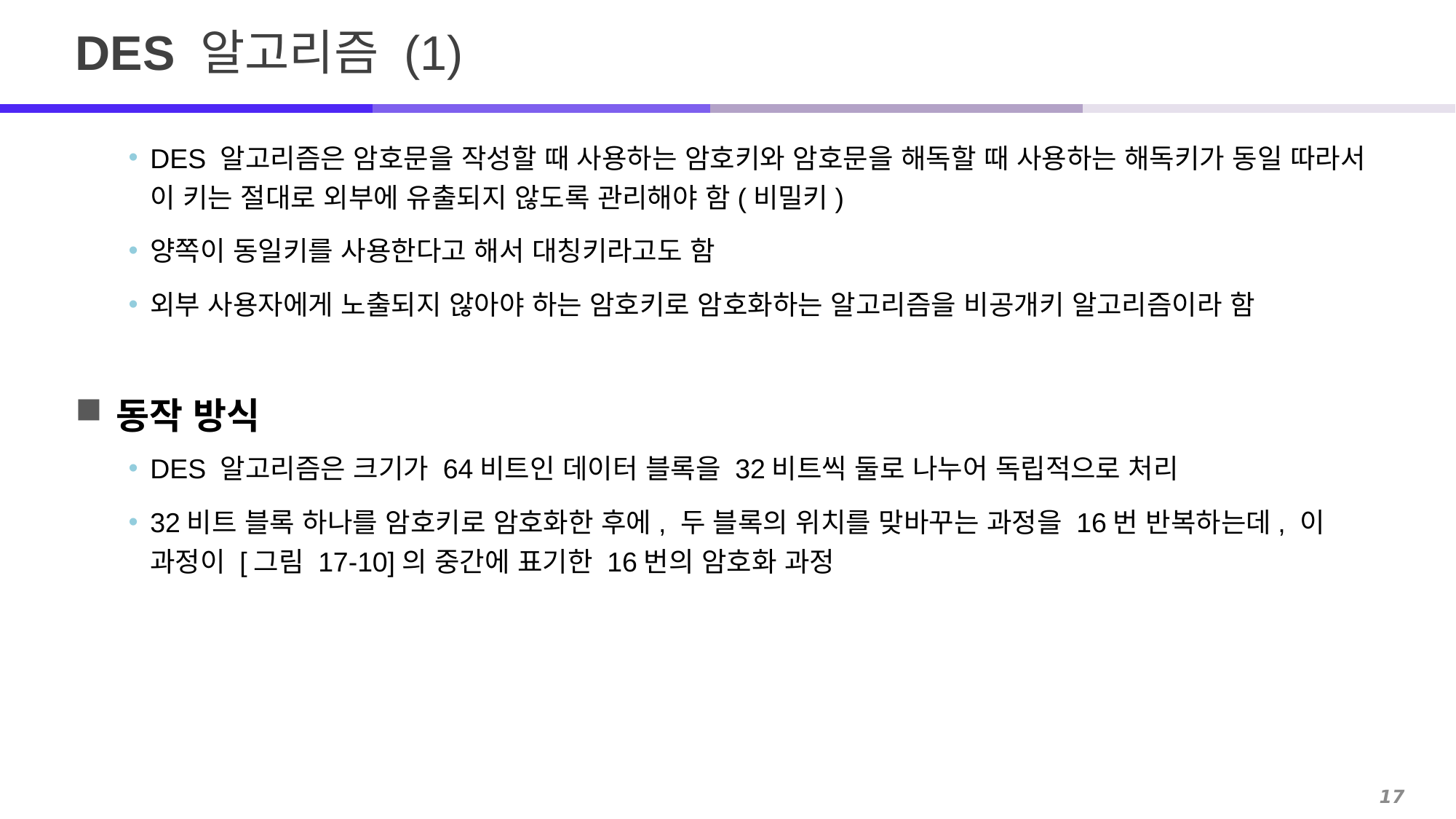

# DES 알고리즘 (1)
DES 알고리즘은 암호문을 작성할 때 사용하는 암호키와 암호문을 해독할 때 사용하는 해독키가 동일 따라서 이 키는 절대로 외부에 유출되지 않도록 관리해야 함(비밀키)
양쪽이 동일키를 사용한다고 해서 대칭키라고도 함
외부 사용자에게 노출되지 않아야 하는 암호키로 암호화하는 알고리즘을 비공개키 알고리즘이라 함

동작 방식
DES 알고리즘은 크기가 64비트인 데이터 블록을 32비트씩 둘로 나누어 독립적으로 처리
32비트 블록 하나를 암호키로 암호화한 후에, 두 블록의 위치를 맞바꾸는 과정을 16번 반복하는데, 이 과정이 [그림 17-10]의 중간에 표기한 16번의 암호화 과정